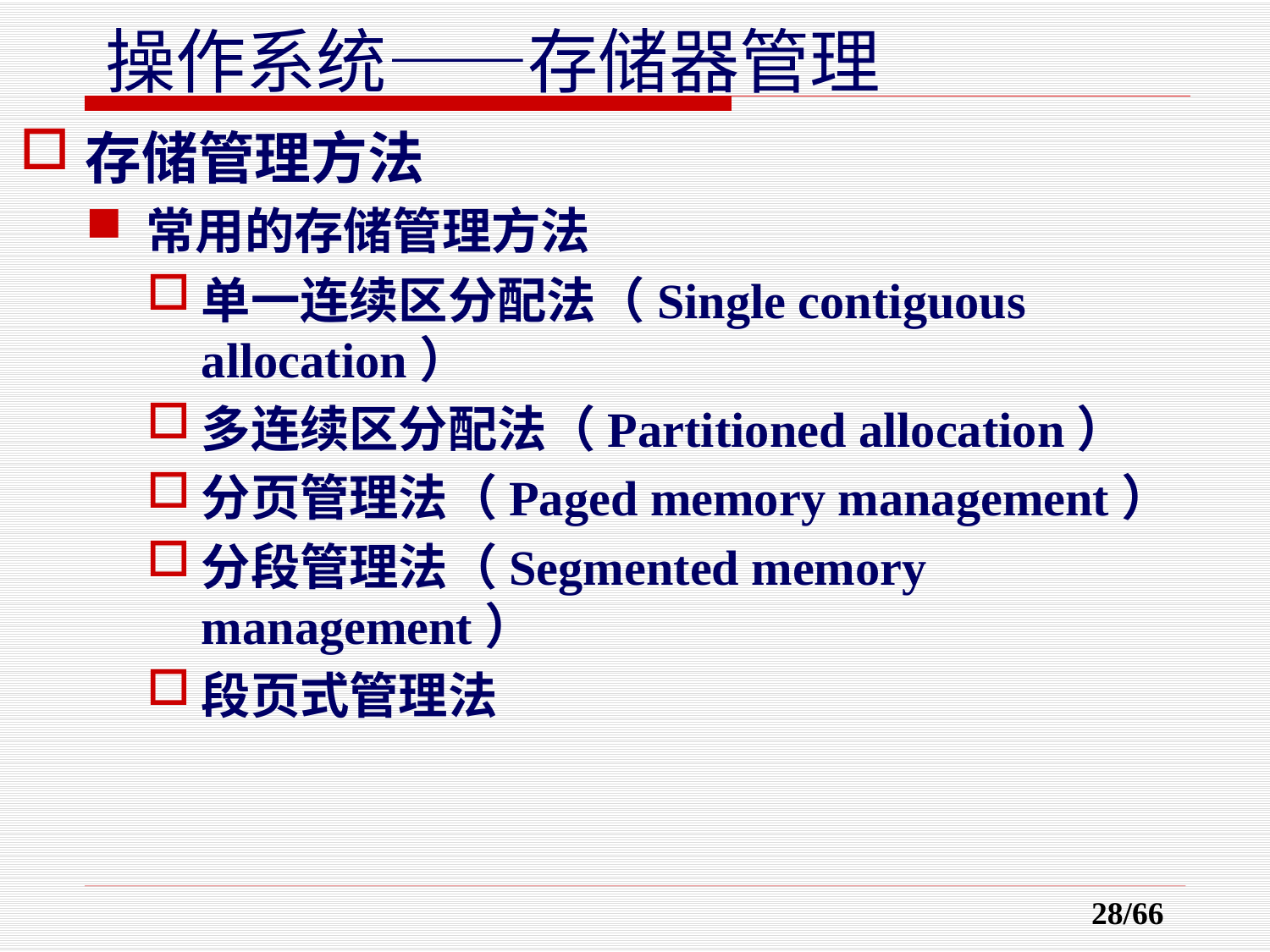

存储管理方法
常用的存储管理方法
单一连续区分配法（Single contiguous allocation）
多连续区分配法（Partitioned allocation）
分页管理法（Paged memory management）
分段管理法（Segmented memory management）
段页式管理法